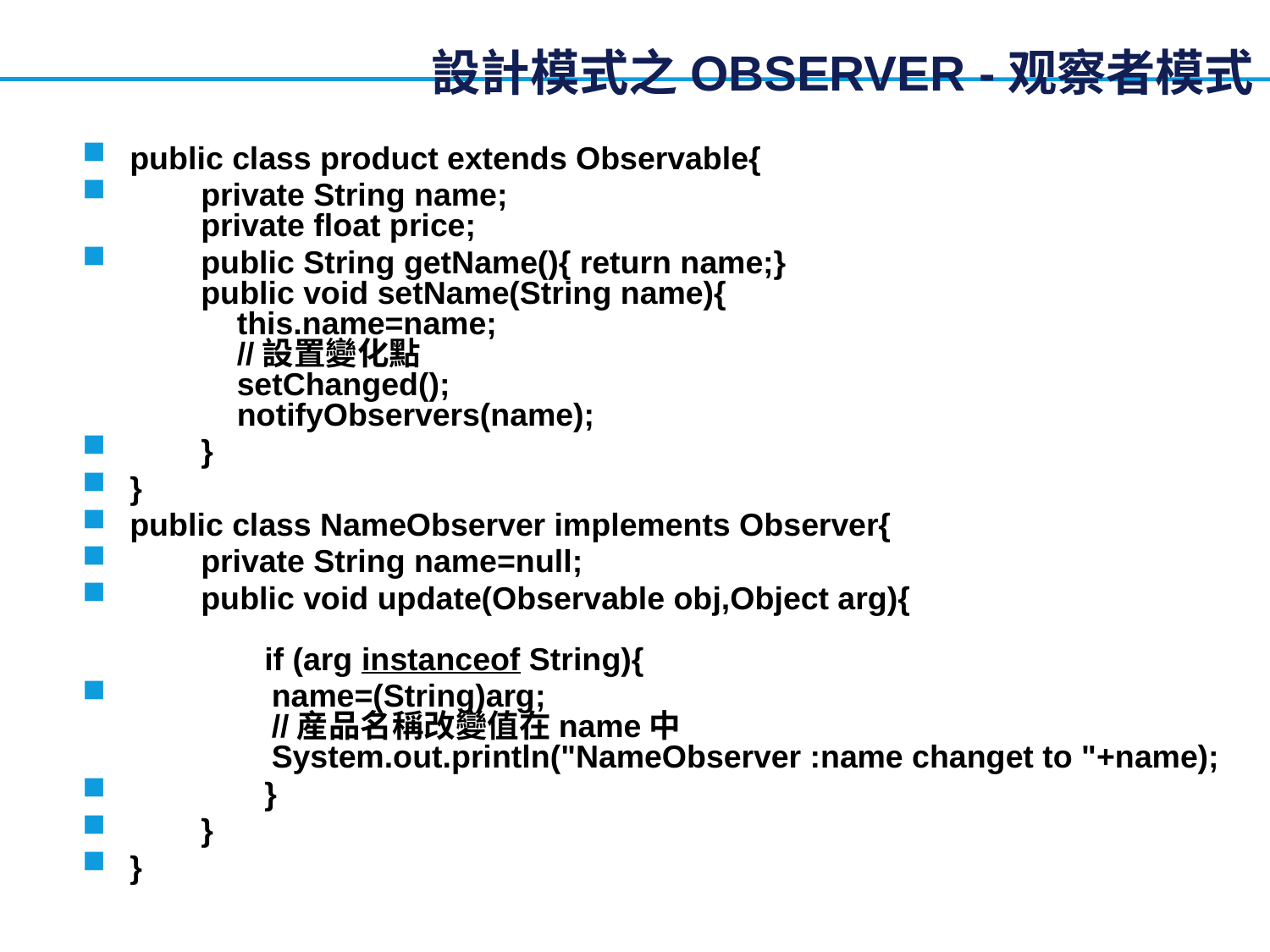

# 設計模式之OBSERVER -观察者模式
public class product extends Observable{
　　private String name;
　　private float price;
　　public String getName(){ return name;}
　　public void setName(String name){
　　     this.name=name;
　　     //設置變化點
　　     setChanged();
　　     notifyObservers(name);
　　}
}
public class NameObserver implements Observer{
        private String name=null;
　　public void update(Observable obj,Object arg){
　　　　if (arg instanceof String){
　　　　 name=(String)arg;
　　　　 //産品名稱改變值在name中
　　　　 System.out.println("NameObserver :name changet to "+name);
　　　　}
　　}
}